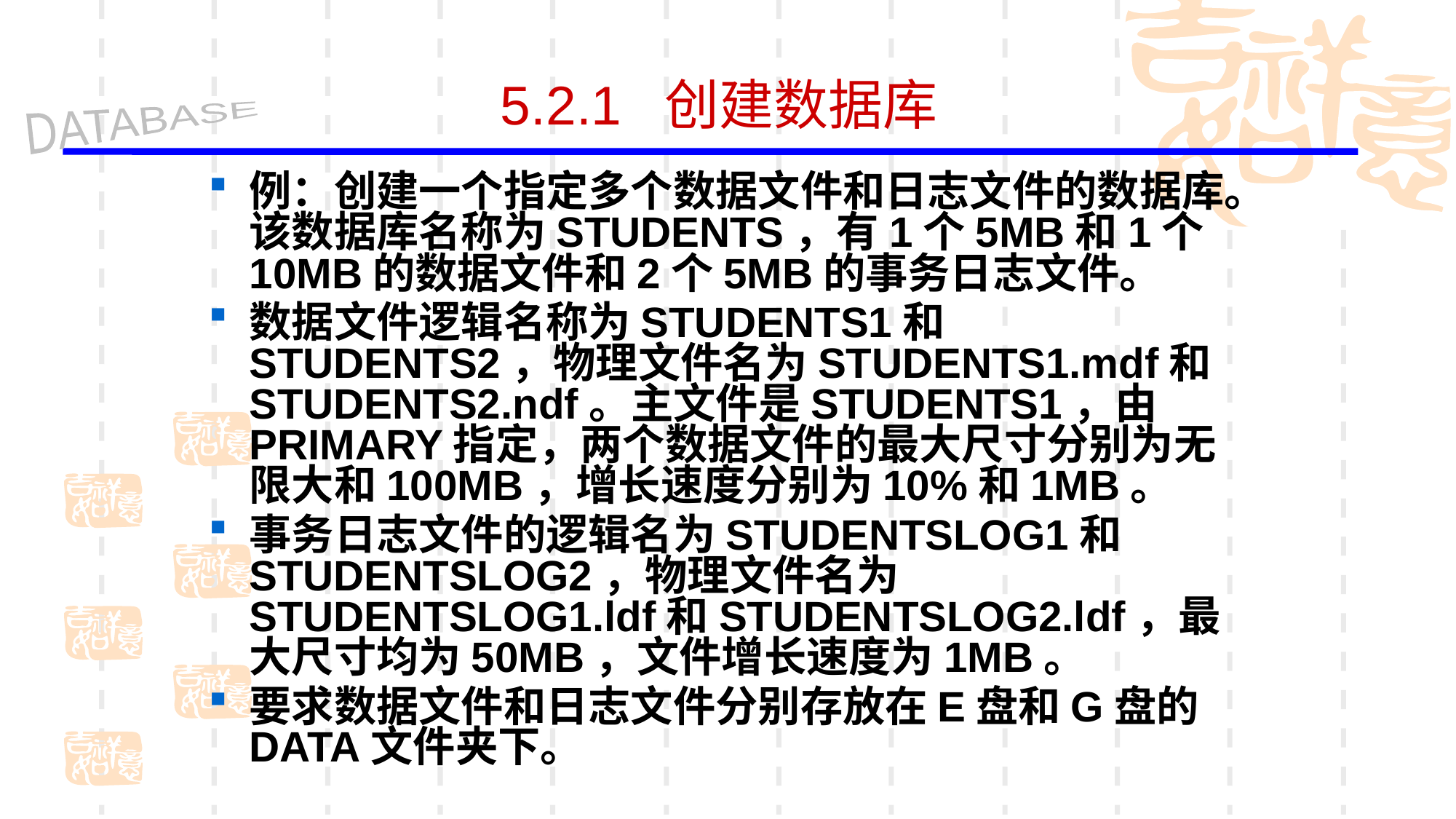

5.2.1  创建数据库
例：创建一个指定多个数据文件和日志文件的数据库。该数据库名称为STUDENTS，有1个5MB和1个10MB的数据文件和2个5MB的事务日志文件。
数据文件逻辑名称为STUDENTS1和STUDENTS2，物理文件名为STUDENTS1.mdf和STUDENTS2.ndf。主文件是STUDENTS1，由PRIMARY指定，两个数据文件的最大尺寸分别为无限大和100MB，增长速度分别为10%和1MB。
事务日志文件的逻辑名为STUDENTSLOG1和STUDENTSLOG2，物理文件名为STUDENTSLOG1.ldf和STUDENTSLOG2.ldf，最大尺寸均为50MB，文件增长速度为1MB。
要求数据文件和日志文件分别存放在E盘和G盘的DATA文件夹下。